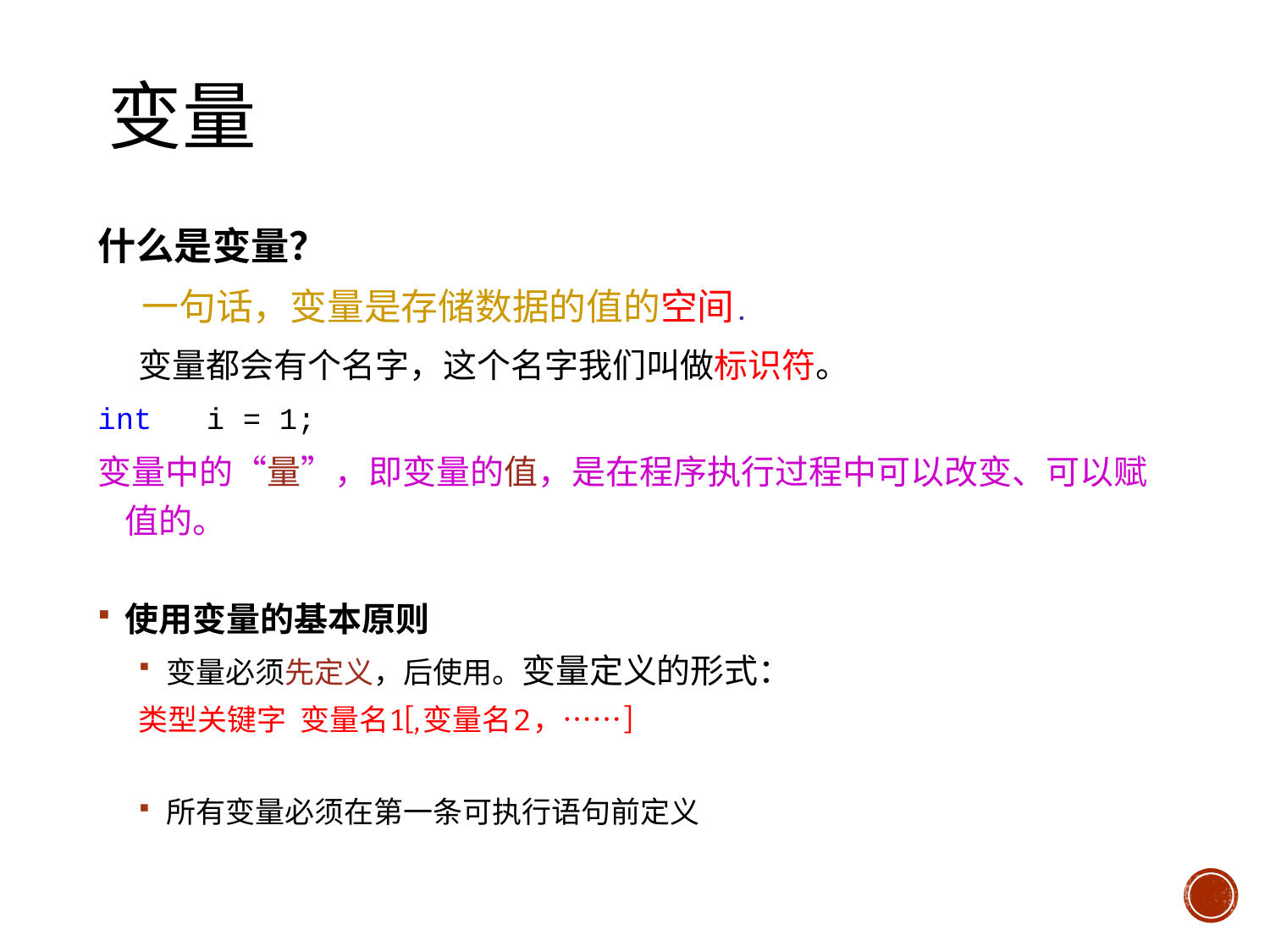

# 变量
什么是变量？
     一句话，变量是存储数据的值的空间.
     变量都会有个名字，这个名字我们叫做标识符。
int   i = 1;
变量中的“量”，即变量的值，是在程序执行过程中可以改变、可以赋值的。

使用变量的基本原则
变量必须先定义，后使用。变量定义的形式：
类型关键字  变量名1[,变量名2，……]

所有变量必须在第一条可执行语句前定义

28